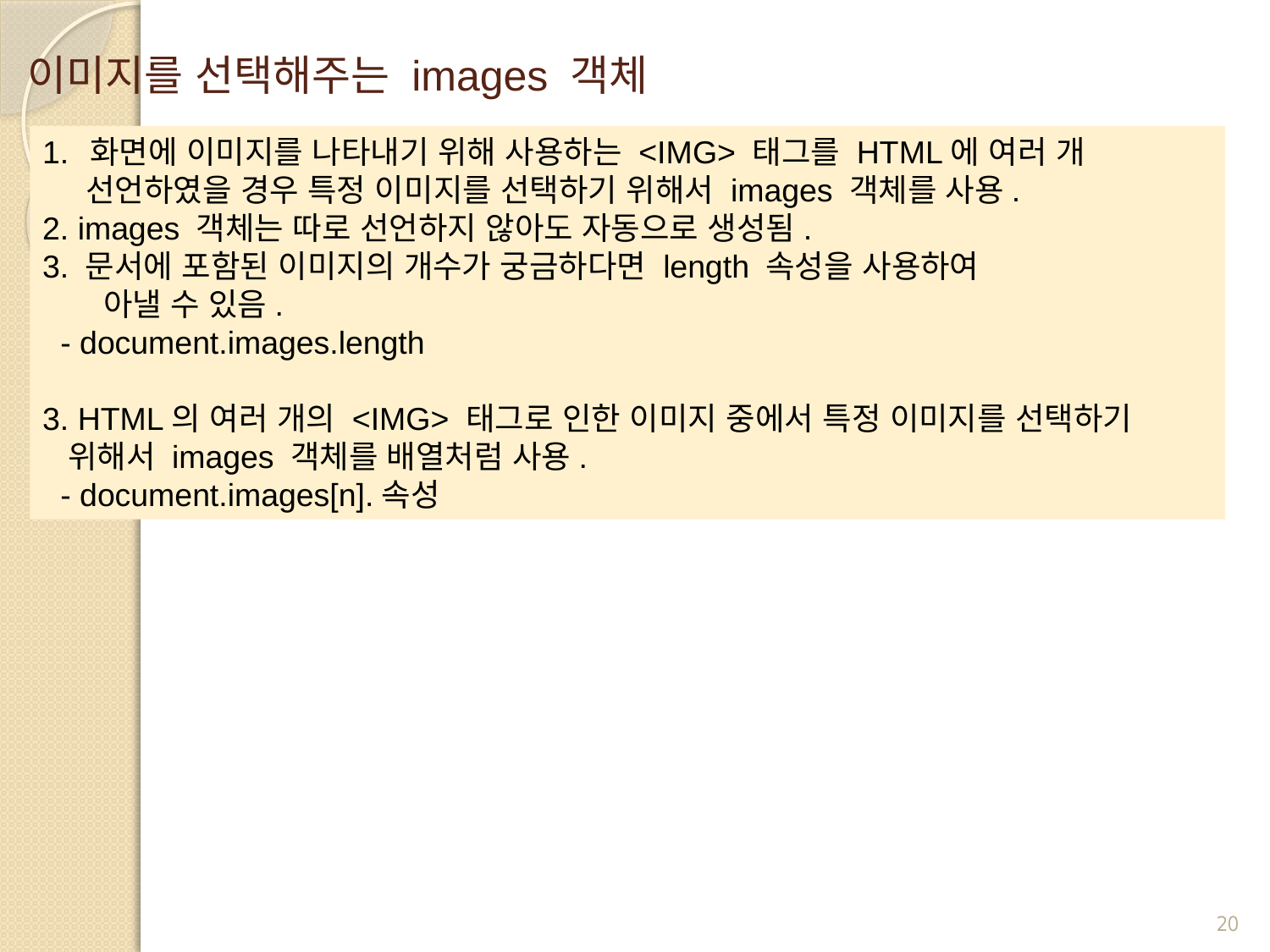

# 이미지를 선택해주는 images 객체
화면에 이미지를 나타내기 위해 사용하는 <IMG> 태그를 HTML에 여러 개
    선언하였을 경우 특정 이미지를 선택하기 위해서 images 객체를 사용.
2. images 객체는 따로 선언하지 않아도 자동으로 생성됨.
3. 문서에 포함된 이미지의 개수가 궁금하다면 length 속성을 사용하여
      아낼 수 있음.
  - document.images.length

3. HTML의 여러 개의 <IMG> 태그로 인한 이미지 중에서 특정 이미지를 선택하기
  위해서 images 객체를 배열처럼 사용.
  - document.images[n].속성
20